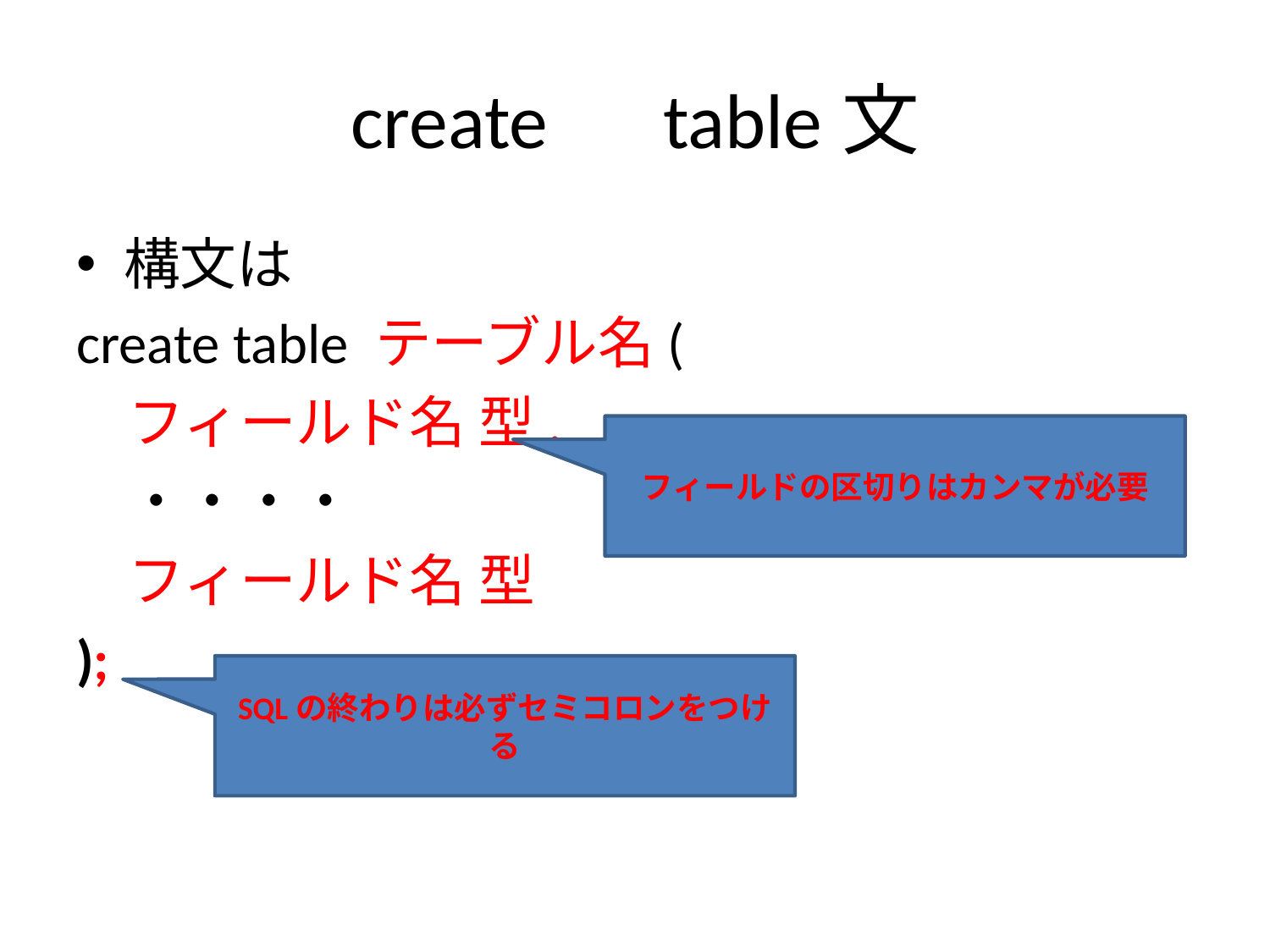

# create　table文
構文は
create table テーブル名(
   フィールド名 型,
   ・・・・
   フィールド名 型
);
フィールドの区切りはカンマが必要
SQLの終わりは必ずセミコロンをつける